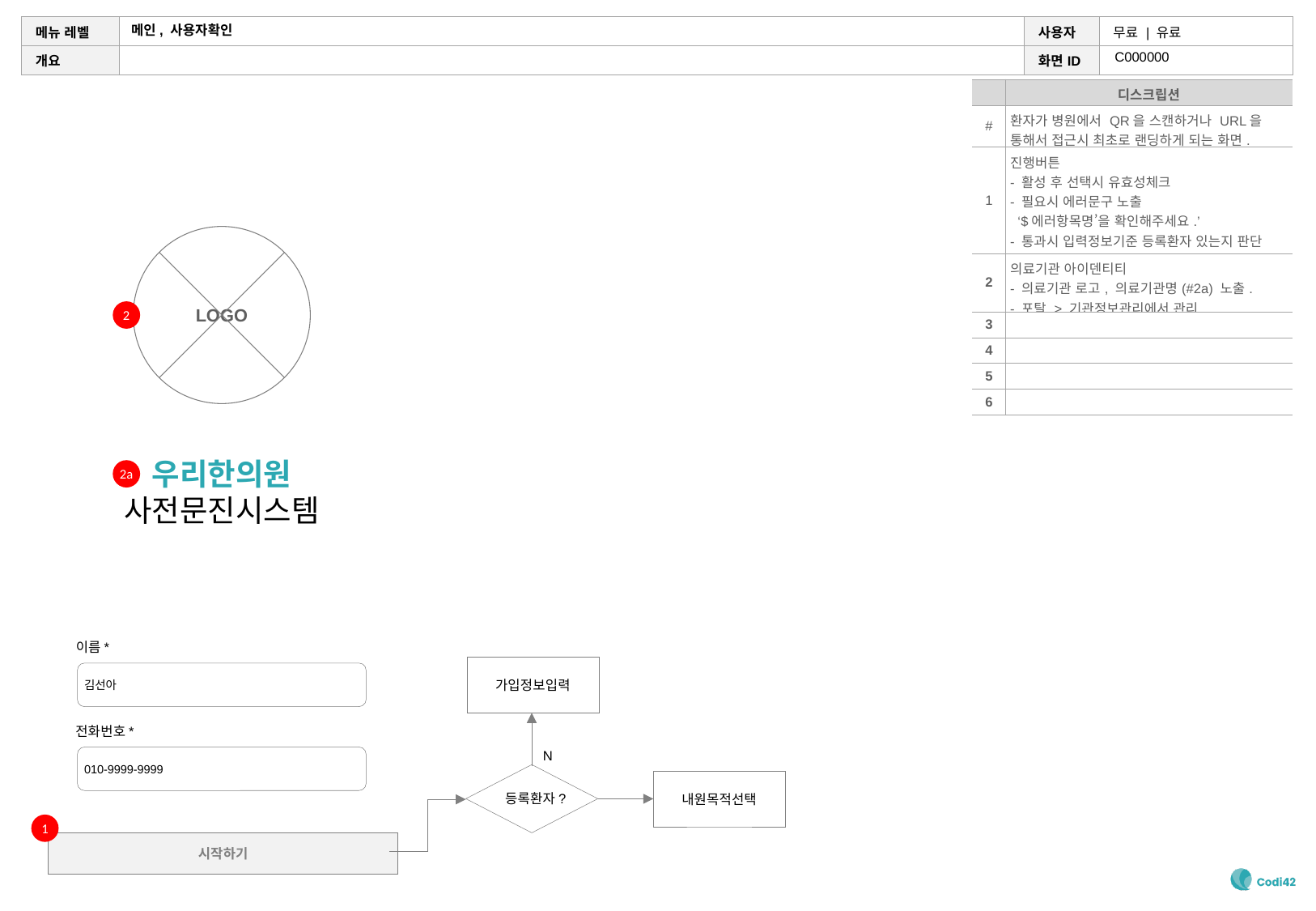

# 메인, 사용자확인
C000000

|  | 디스크립션 |
| --- | --- |
| # | 환자가 병원에서 QR을 스캔하거나 URL을 통해서 접근시 최초로 랜딩하게 되는 화면. |
| 1 | 진행버튼 - 활성 후 선택시 유효성체크 - 필요시 에러문구 노출 ‘$에러항목명’을 확인해주세요.’ - 통과시 입력정보기준 등록환자 있는지 판단 > 각 해당 화면으로 이동 |
| 2 | 의료기관 아이덴티티 - 의료기관 로고, 의료기관명(#2a) 노출. - 포탈 > 기관정보관리에서 관리 |
| 3 |  |
| 4 |  |
| 5 |  |
| 6 |  |
LOGO
우리한의원
사전문진시스템
2
2a
이름*
김선아
전화번호*
010-9999-9999
가입정보입력
등록환자?
N
내원목적선택
1
시작하기